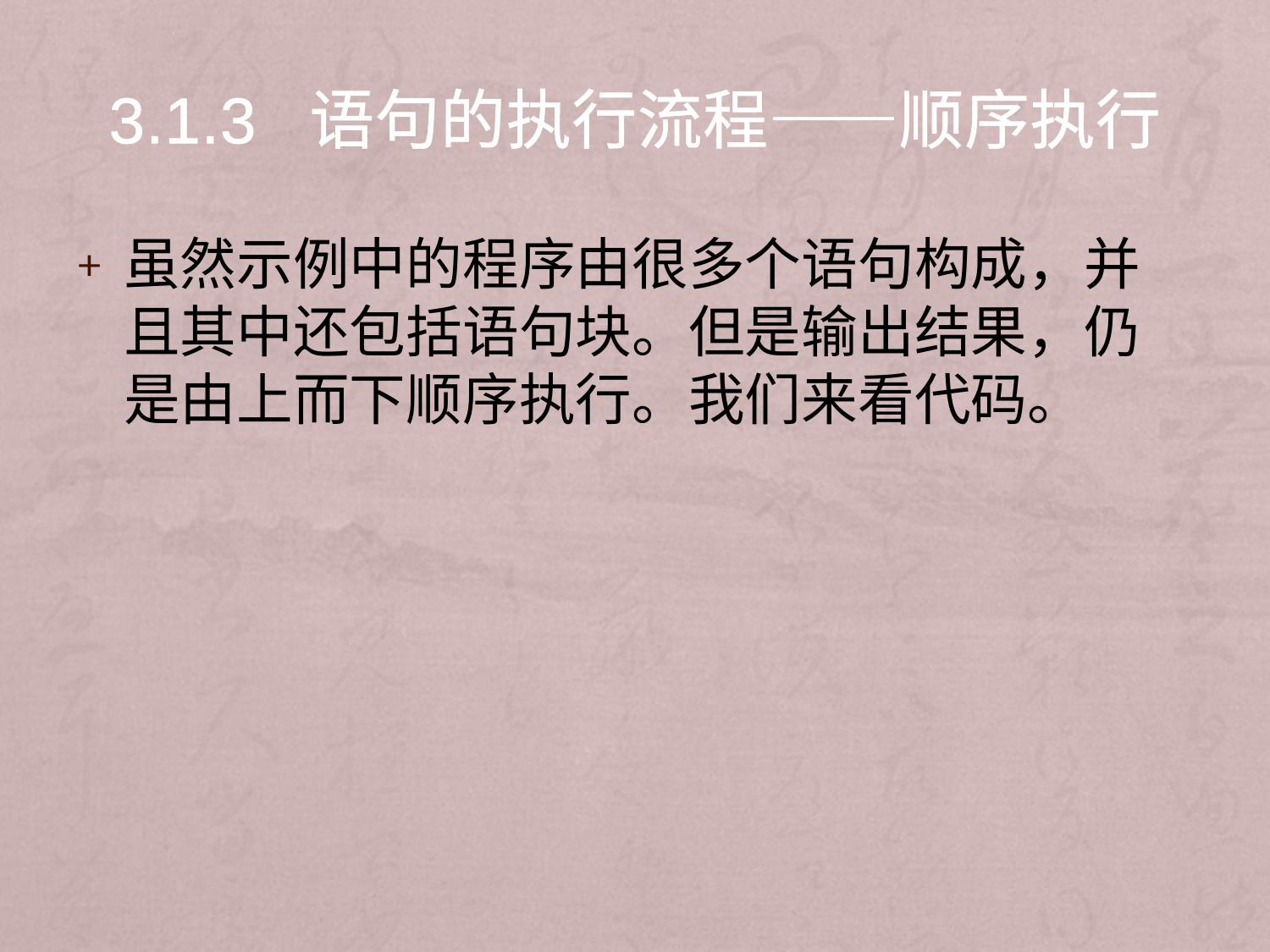

# 3.1.3  语句的执行流程——顺序执行
虽然示例中的程序由很多个语句构成，并且其中还包括语句块。但是输出结果，仍是由上而下顺序执行。我们来看代码。